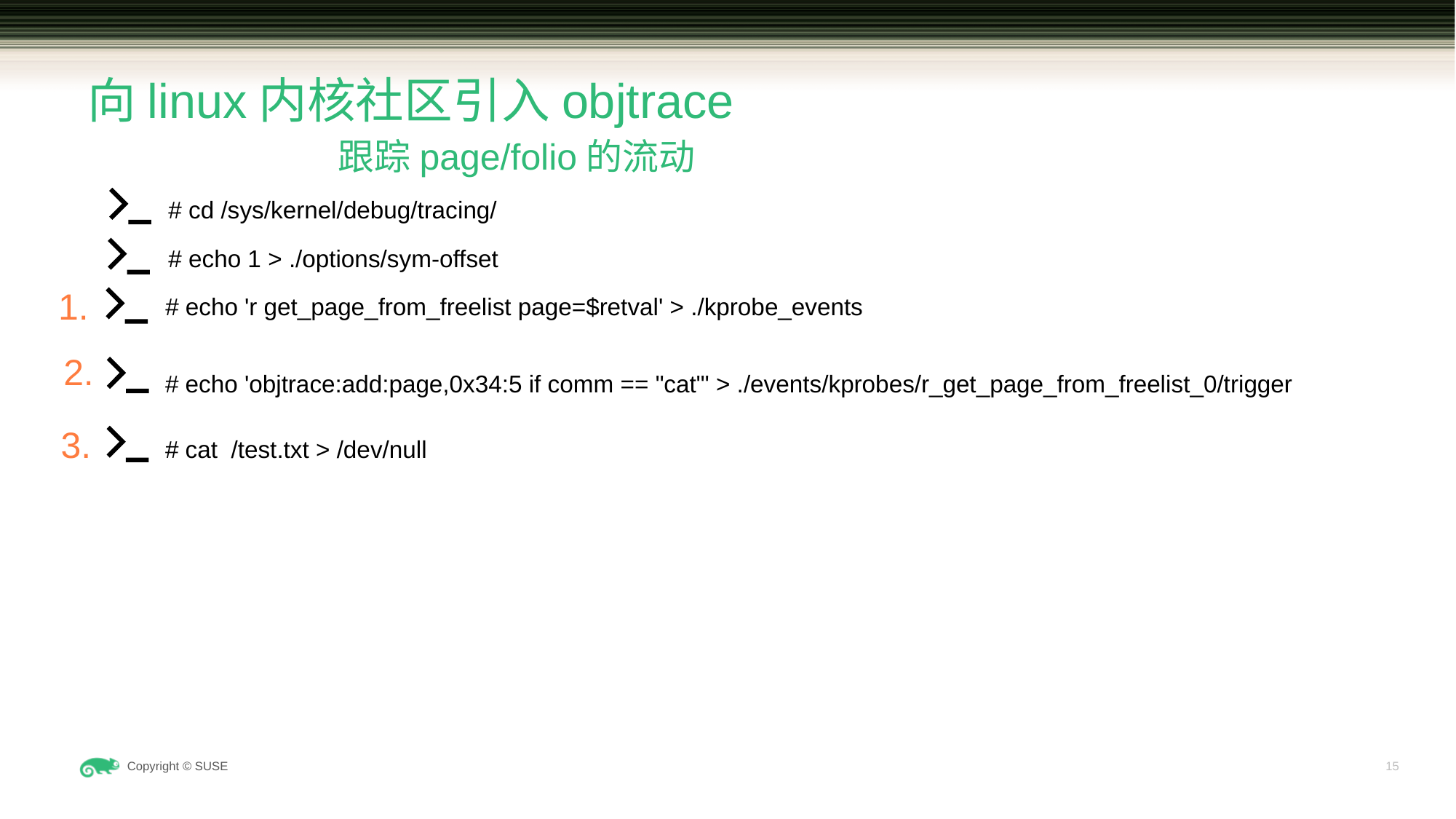

# 向linux内核社区引入objtrace
跟踪page/folio的流动

# cd /sys/kernel/debug/tracing/

# echo 1 > ./options/sym-offset

1.
# echo 'r get_page_from_freelist page=$retval' > ./kprobe_events
2.

# echo 'objtrace:add:page,0x34:5 if comm == "cat"' > ./events/kprobes/r_get_page_from_freelist_0/trigger

3.
# cat  /test.txt > /dev/null
15